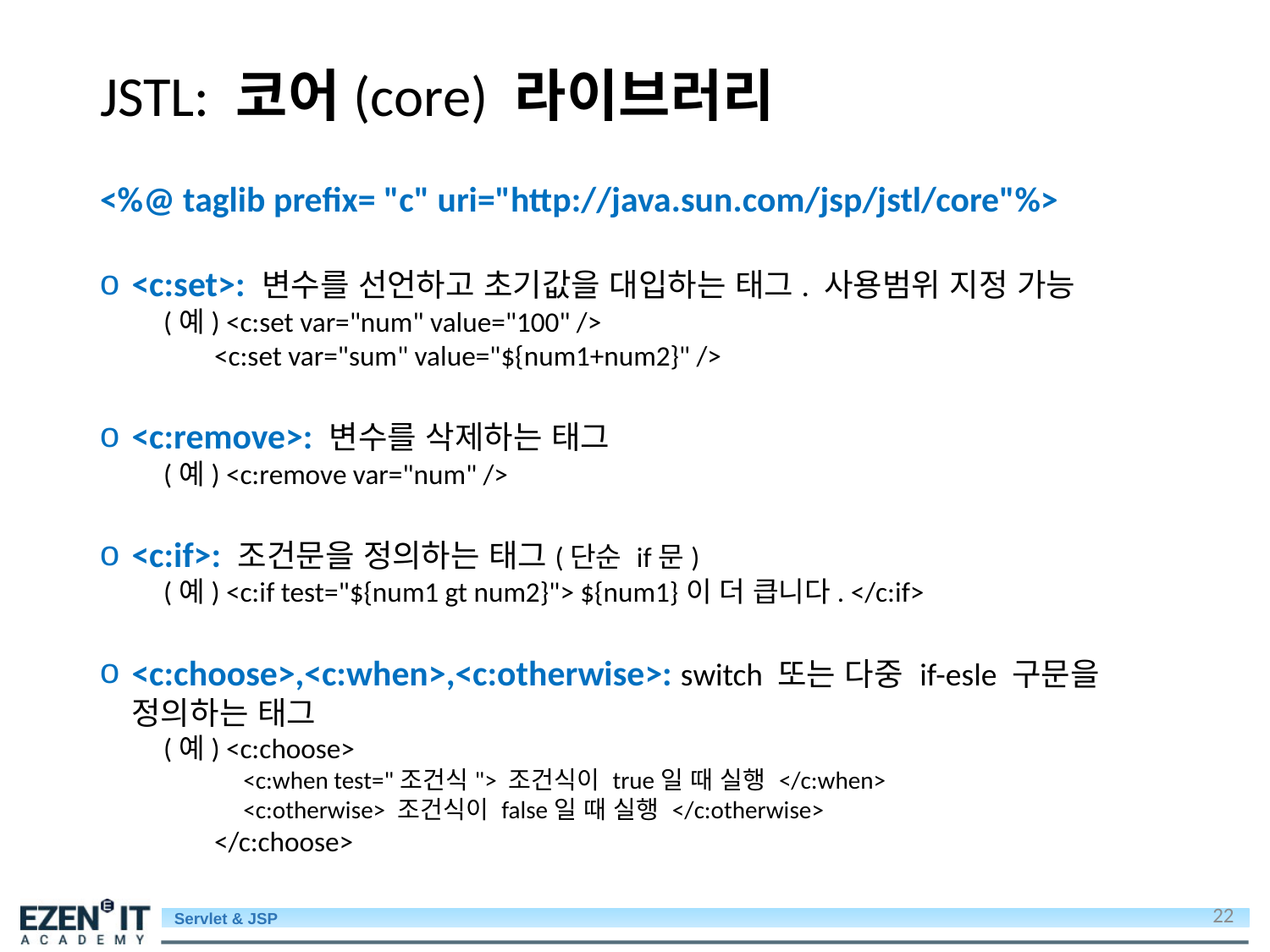

# JSTL: 코어(core) 라이브러리
<%@ taglib prefix= "c" uri="http://java.sun.com/jsp/jstl/core"%>
<c:set>: 변수를 선언하고 초기값을 대입하는 태그. 사용범위 지정 가능
(예) <c:set var="num" value="100" />
        <c:set var="sum" value="${num1+num2}" />
<c:remove>: 변수를 삭제하는 태그
(예) <c:remove var="num" />
<c:if>: 조건문을 정의하는 태그(단순 if문)
(예) <c:if test="${num1 gt num2}"> ${num1}이 더 큽니다. </c:if>
<c:choose>,<c:when>,<c:otherwise>: switch 또는 다중 if-esle 구문을       정의하는 태그
(예) <c:choose>
   <c:when test="조건식"> 조건식이 true일 때 실행 </c:when>
   <c:otherwise> 조건식이 false일 때 실행 </c:otherwise>
        </c:choose>
22